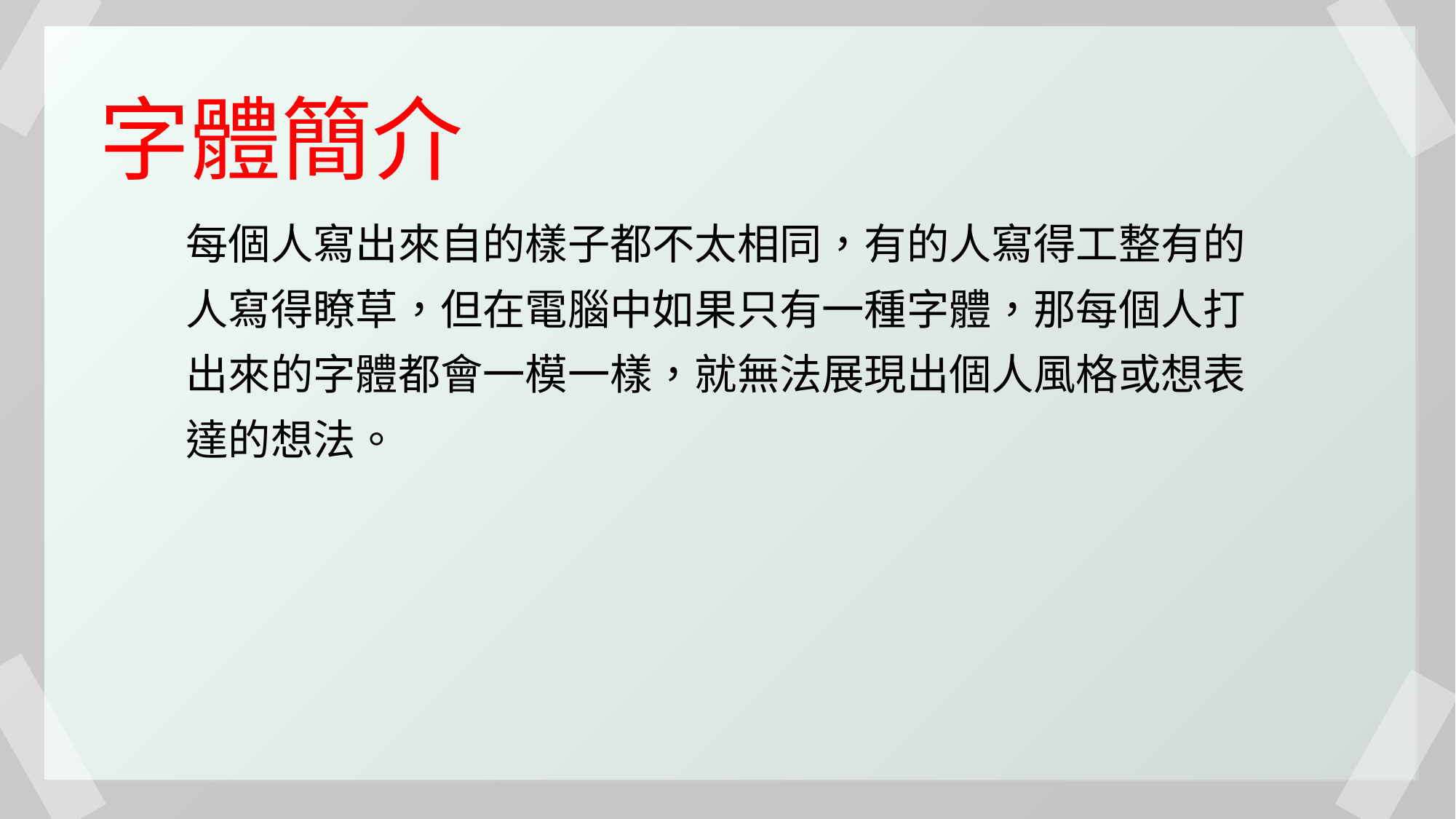

字體簡介
每個人寫出來自的樣子都不太相同，有的人寫得工整有的人寫得瞭草，但在電腦中如果只有一種字體，那每個人打出來的字體都會一模一樣，就無法展現出個人風格或想表達的想法。